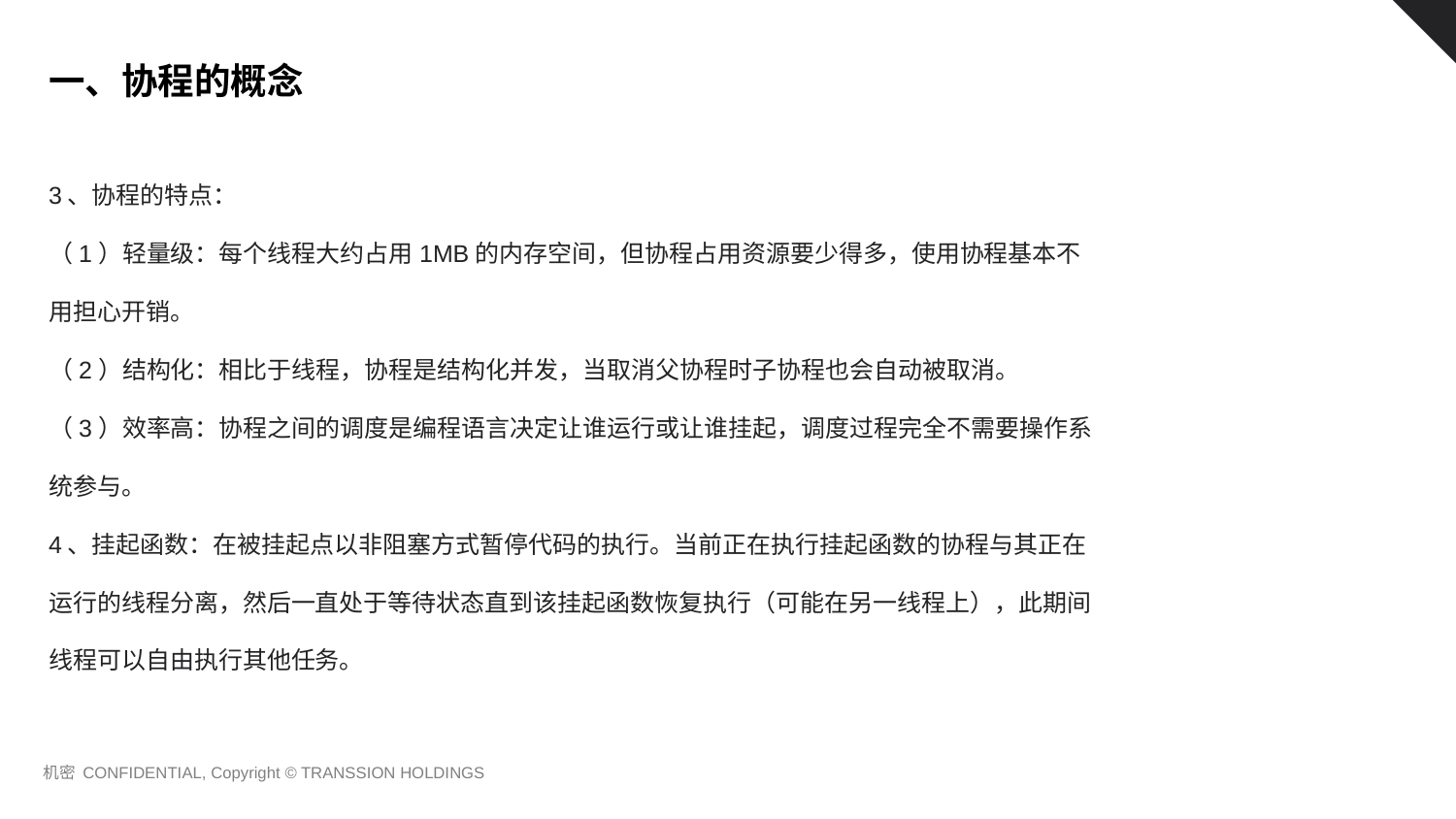

一、协程的概念
# 3、协程的特点： （1）轻量级：每个线程大约占用1MB的内存空间，但协程占用资源要少得多，使用协程基本不用担心开销。 （2）结构化：相比于线程，协程是结构化并发，当取消父协程时子协程也会自动被取消。 （3）效率高：协程之间的调度是编程语言决定让谁运行或让谁挂起，调度过程完全不需要操作系统参与。 4、挂起函数：在被挂起点以非阻塞方式暂停代码的执行。当前正在执行挂起函数的协程与其正在运行的线程分离，然后一直处于等待状态直到该挂起函数恢复执行（可能在另一线程上），此期间线程可以自由执行其他任务。
4